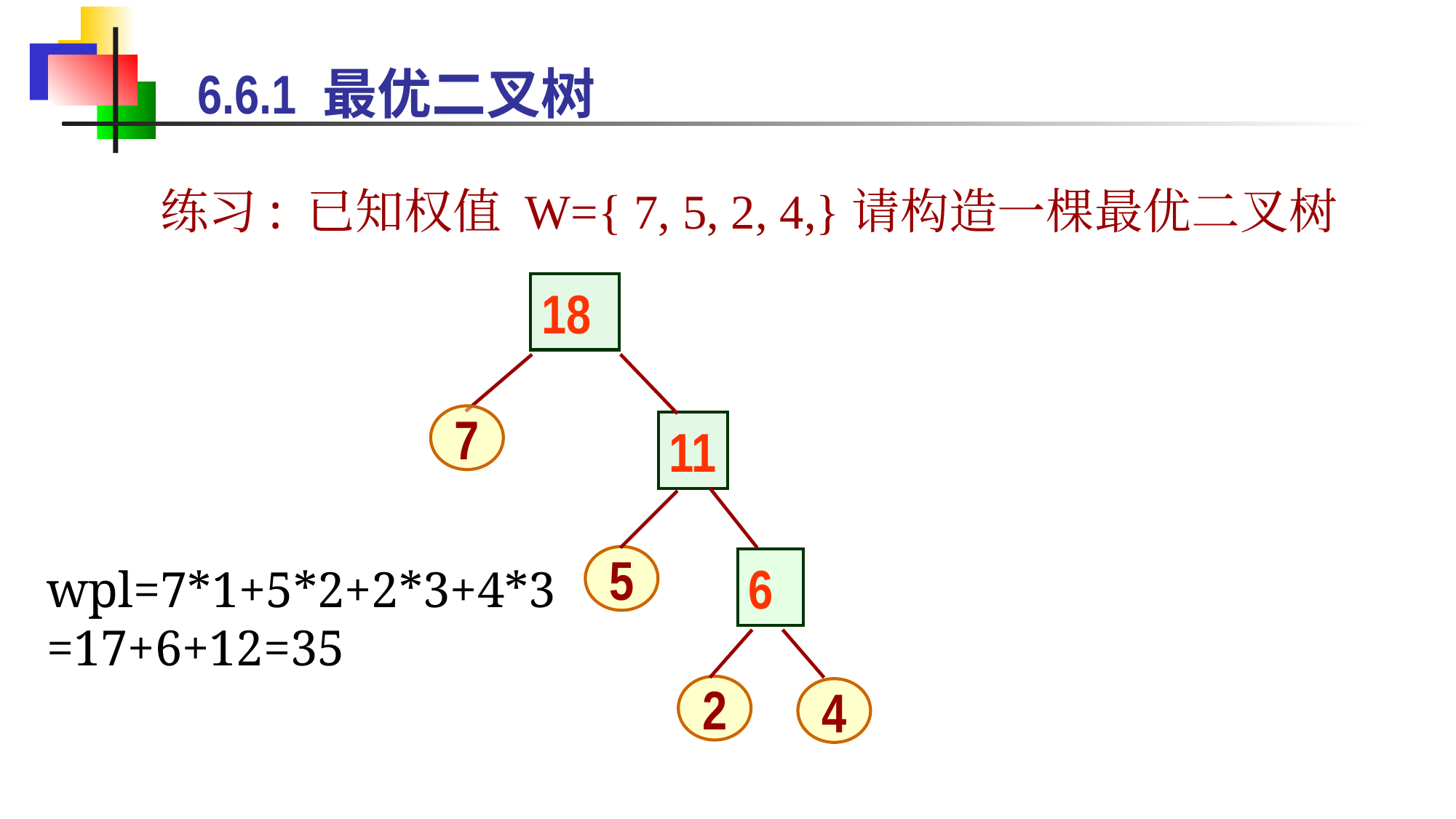

6.6.1 最优二叉树
练习: 已知权值 W={ 7, 5, 2, 4,}请构造一棵最优二叉树
18

11

5
6

2
4
7
wpl=7*1+5*2+2*3+4*3
=17+6+12=35